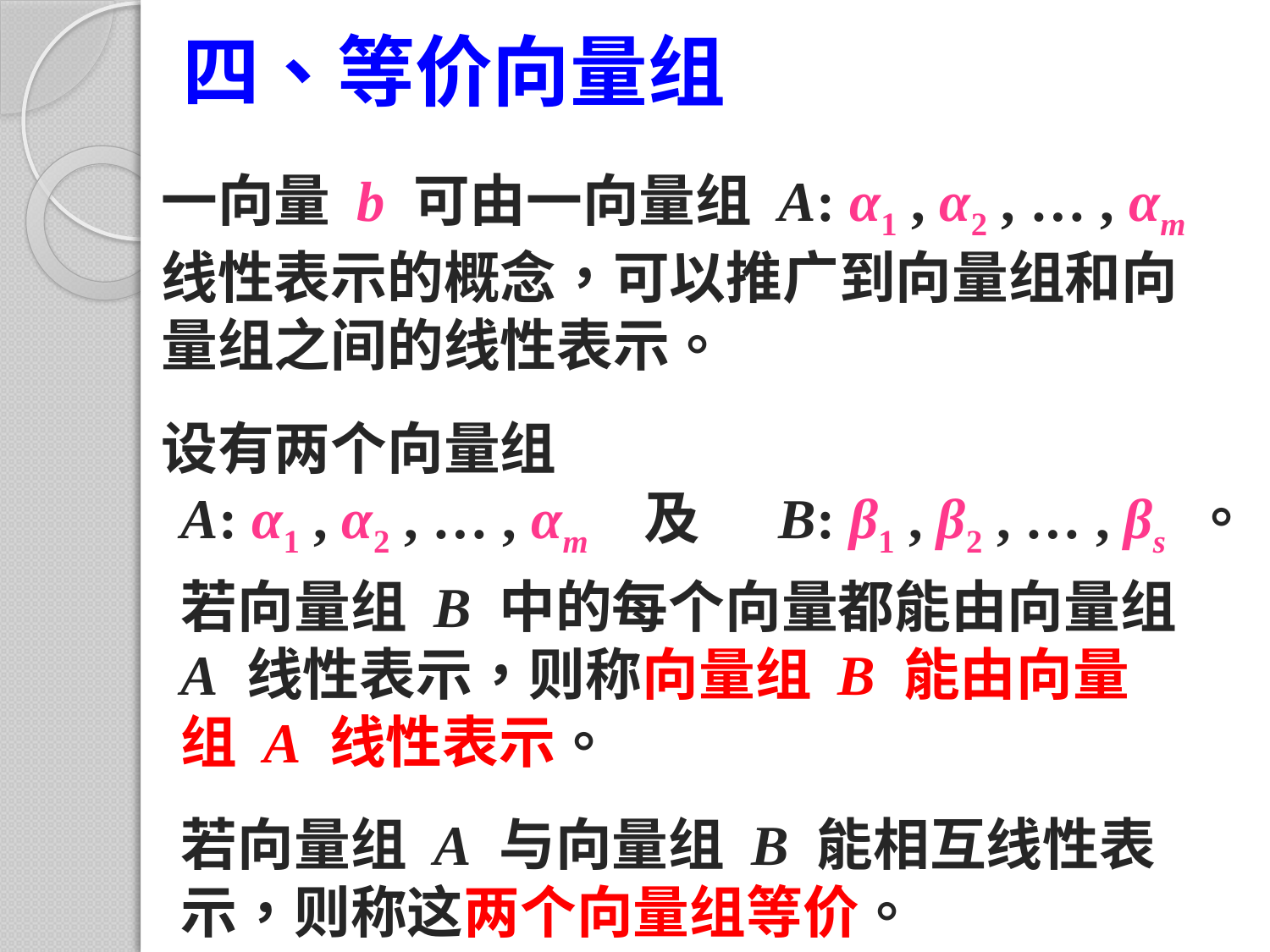

# 四、等价向量组
一向量 b 可由一向量组 A: α1 , α2 , … , αm
线性表示的概念，可以推广到向量组和向量组之间的线性表示。
设有两个向量组
A: α1 , α2 , … , αm   及     B: β1 , β2 , … , βs 。
若向量组 B 中的每个向量都能由向量组 A 线性表示，则称向量组 B 能由向量组 A 线性表示。
若向量组 A 与向量组 B 能相互线性表示，则称这两个向量组等价。